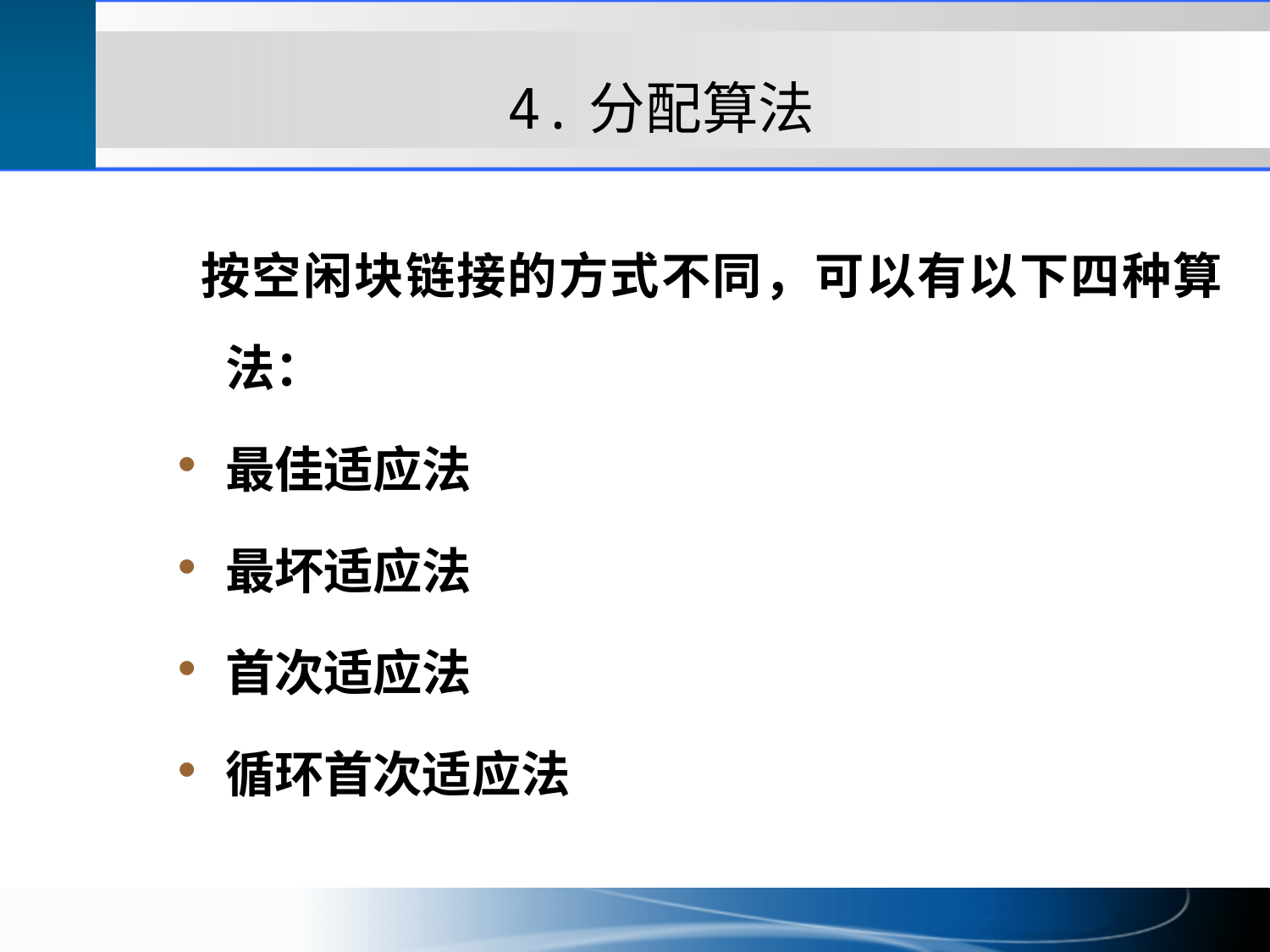

# 4.分配算法
 按空闲块链接的方式不同，可以有以下四种算法：
最佳适应法
最坏适应法
首次适应法
循环首次适应法